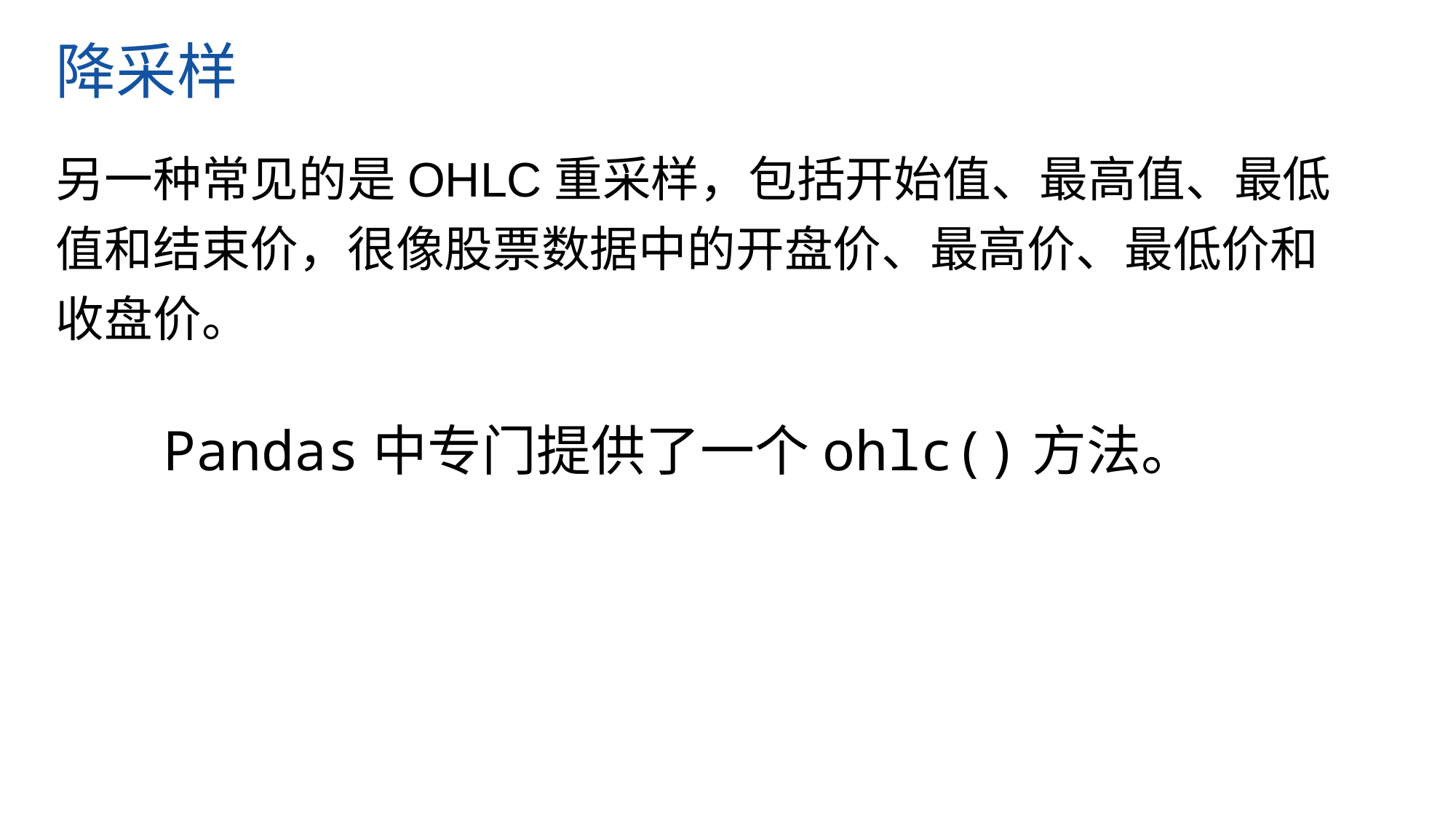

降采样
另一种常见的是OHLC重采样，包括开始值、最高值、最低值和结束价，很像股票数据中的开盘价、最高价、最低价和收盘价。
Pandas中专门提供了一个ohlc()方法。